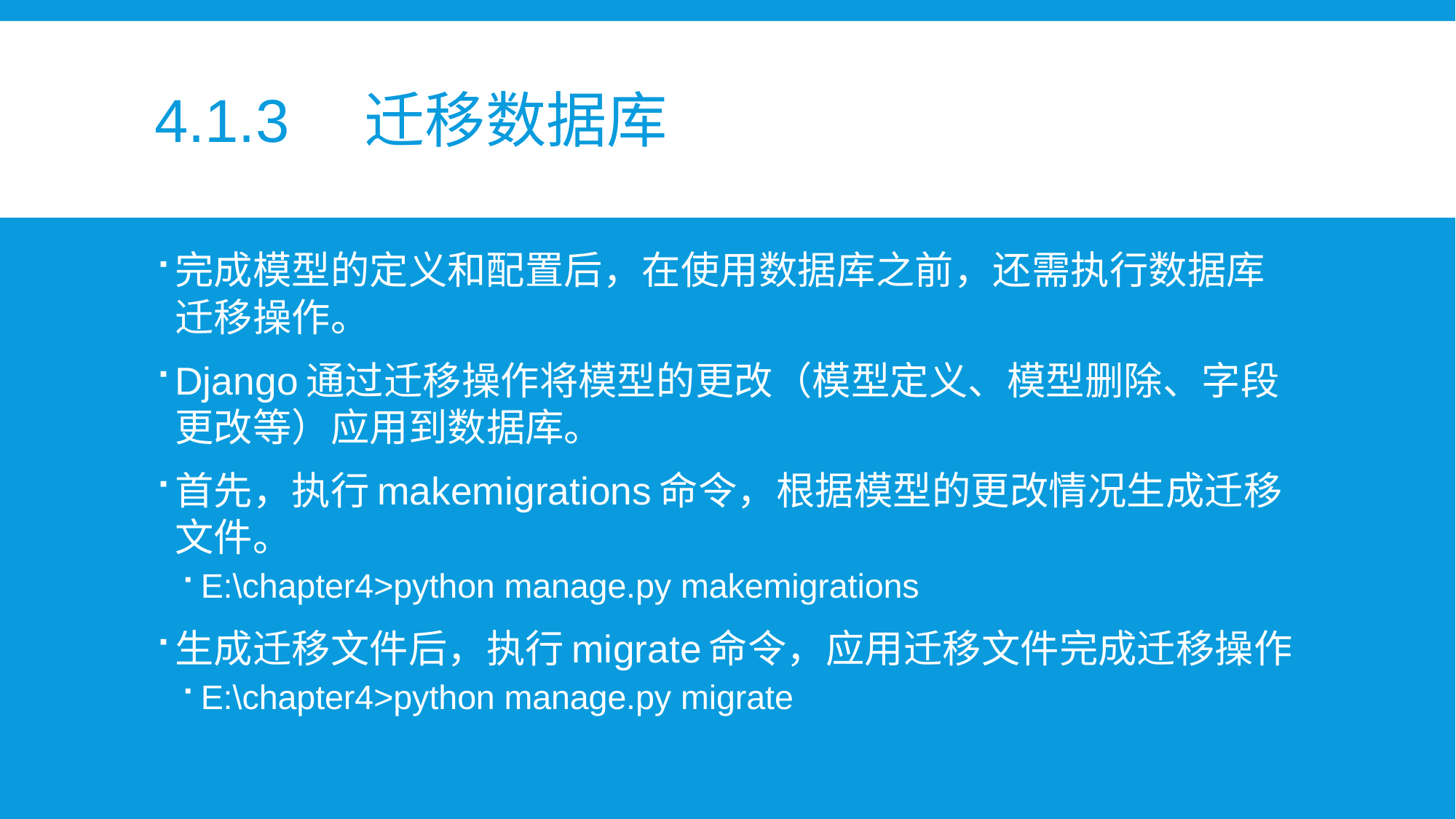

# 4.1.3　迁移数据库
完成模型的定义和配置后，在使用数据库之前，还需执行数据库迁移操作。
Django通过迁移操作将模型的更改（模型定义、模型删除、字段更改等）应用到数据库。
首先，执行makemigrations命令，根据模型的更改情况生成迁移文件。
E:\chapter4>python manage.py makemigrations
生成迁移文件后，执行migrate命令，应用迁移文件完成迁移操作
E:\chapter4>python manage.py migrate